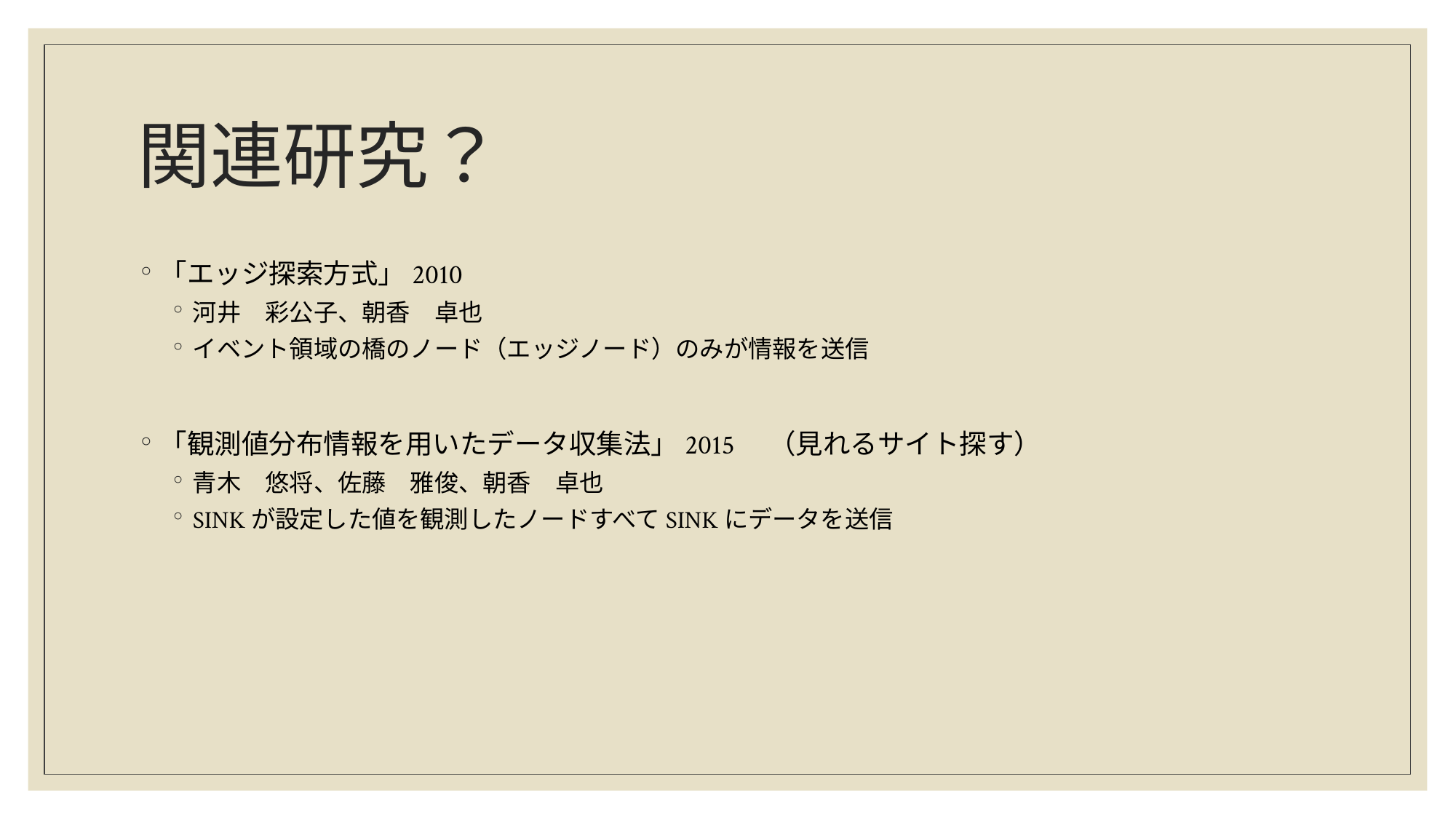

# 関連研究？
「エッジ探索方式」2010
河井　彩公子、朝香　卓也
イベント領域の橋のノード（エッジノード）のみが情報を送信

「観測値分布情報を用いたデータ収集法」2015　（見れるサイト探す）
青木　悠将、佐藤　雅俊、朝香　卓也
SINKが設定した値を観測したノードすべてSINKにデータを送信